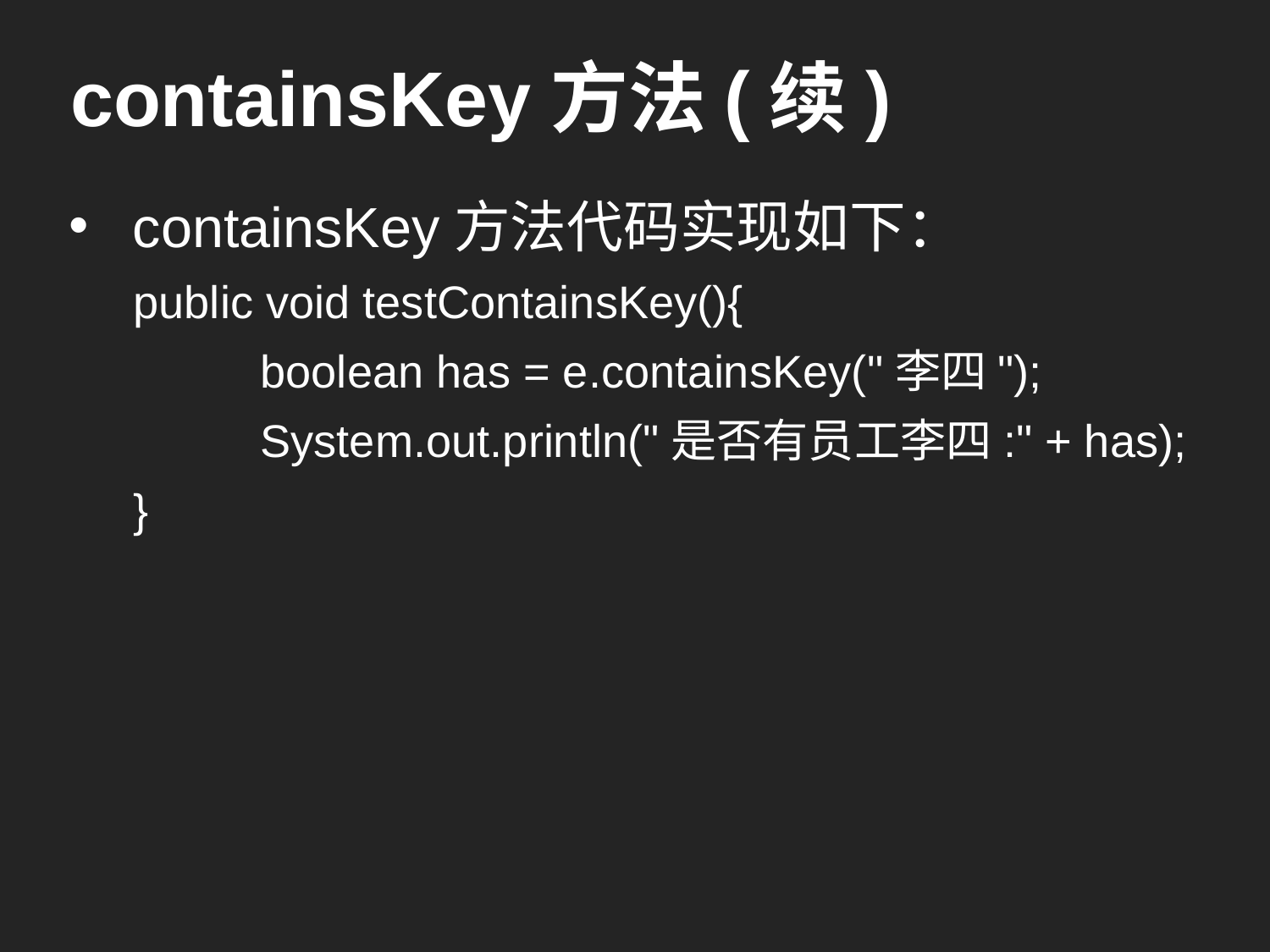

# containsKey方法(续)
containsKey方法代码实现如下：
public void testContainsKey(){
	boolean has = e.containsKey("李四");
	System.out.println("是否有员工李四:" + has);
}